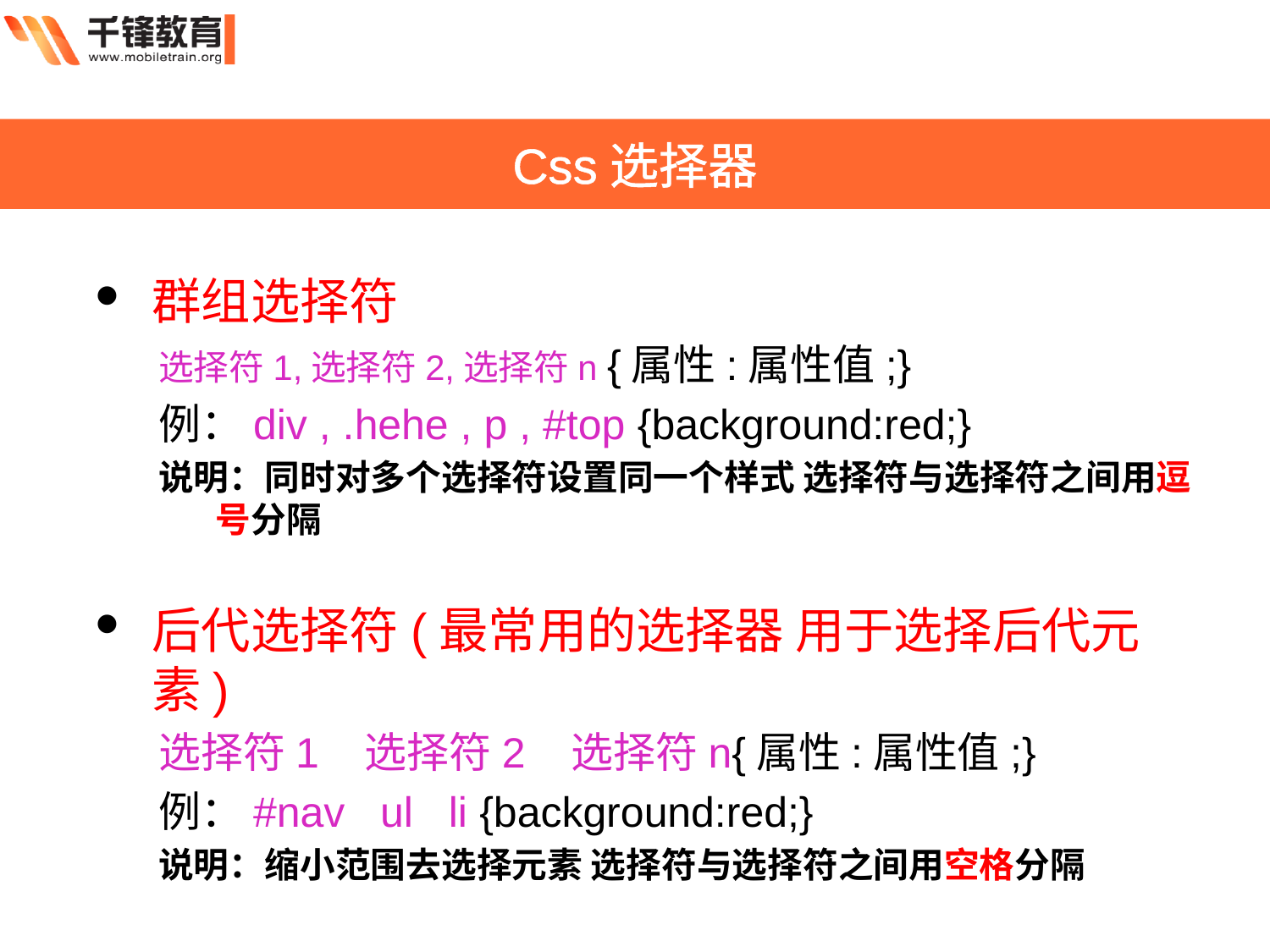

Css选择器
群组选择符
选择符1,选择符2,选择符n {属性:属性值;}
例：div , .hehe , p , #top {background:red;}
说明：同时对多个选择符设置同一个样式 选择符与选择符之间用逗号分隔

后代选择符(最常用的选择器 用于选择后代元素)
选择符1   选择符2   选择符n{属性:属性值;}
例：#nav   ul   li {background:red;}
说明：缩小范围去选择元素 选择符与选择符之间用空格分隔